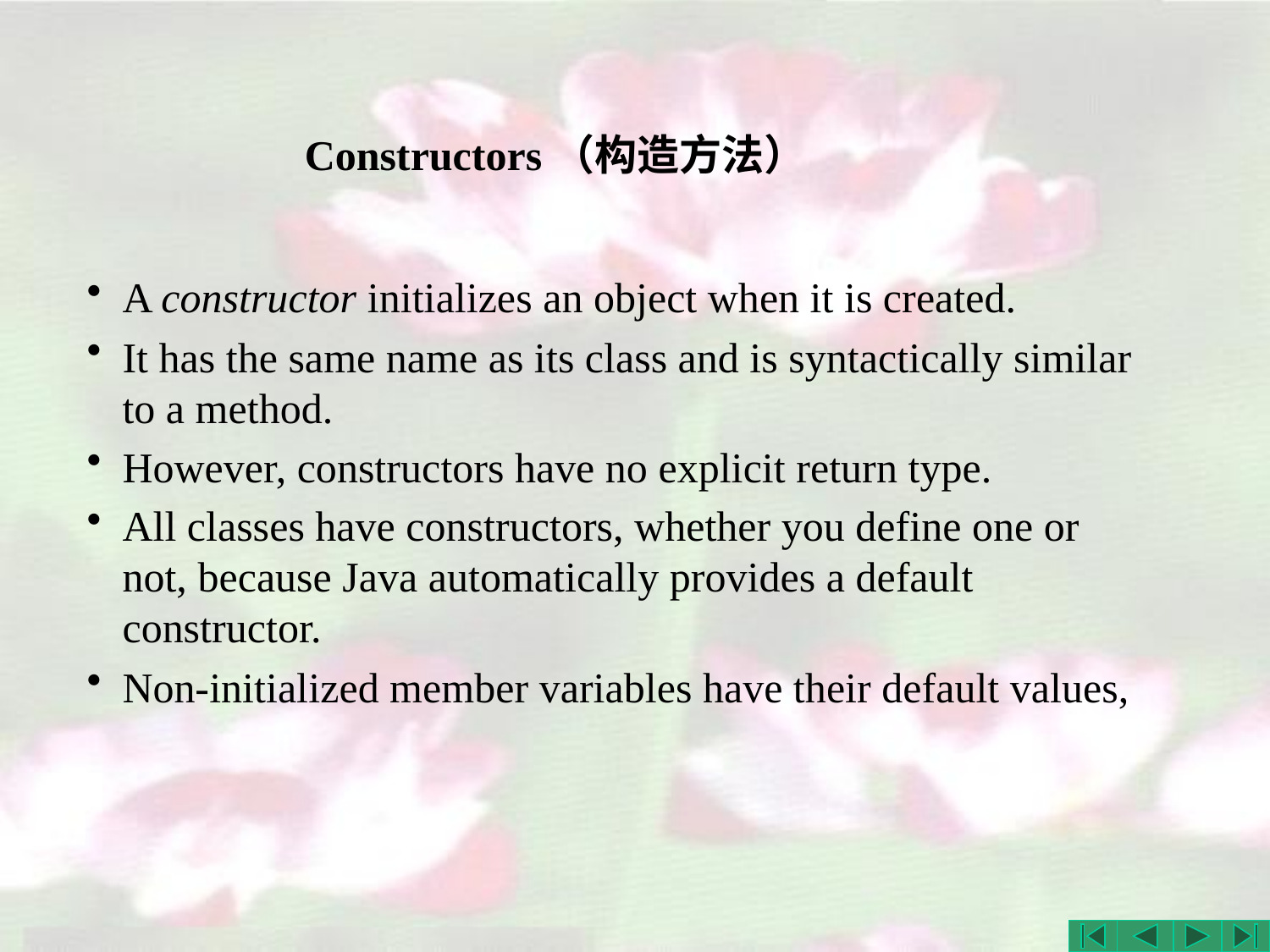

# Constructors（构造方法）
A constructor initializes an object when it is created.
It has the same name as its class and is syntactically similar to a method.
However, constructors have no explicit return type.
All classes have constructors, whether you define one or not, because Java automatically provides a default constructor.
Non-initialized member variables have their default values,